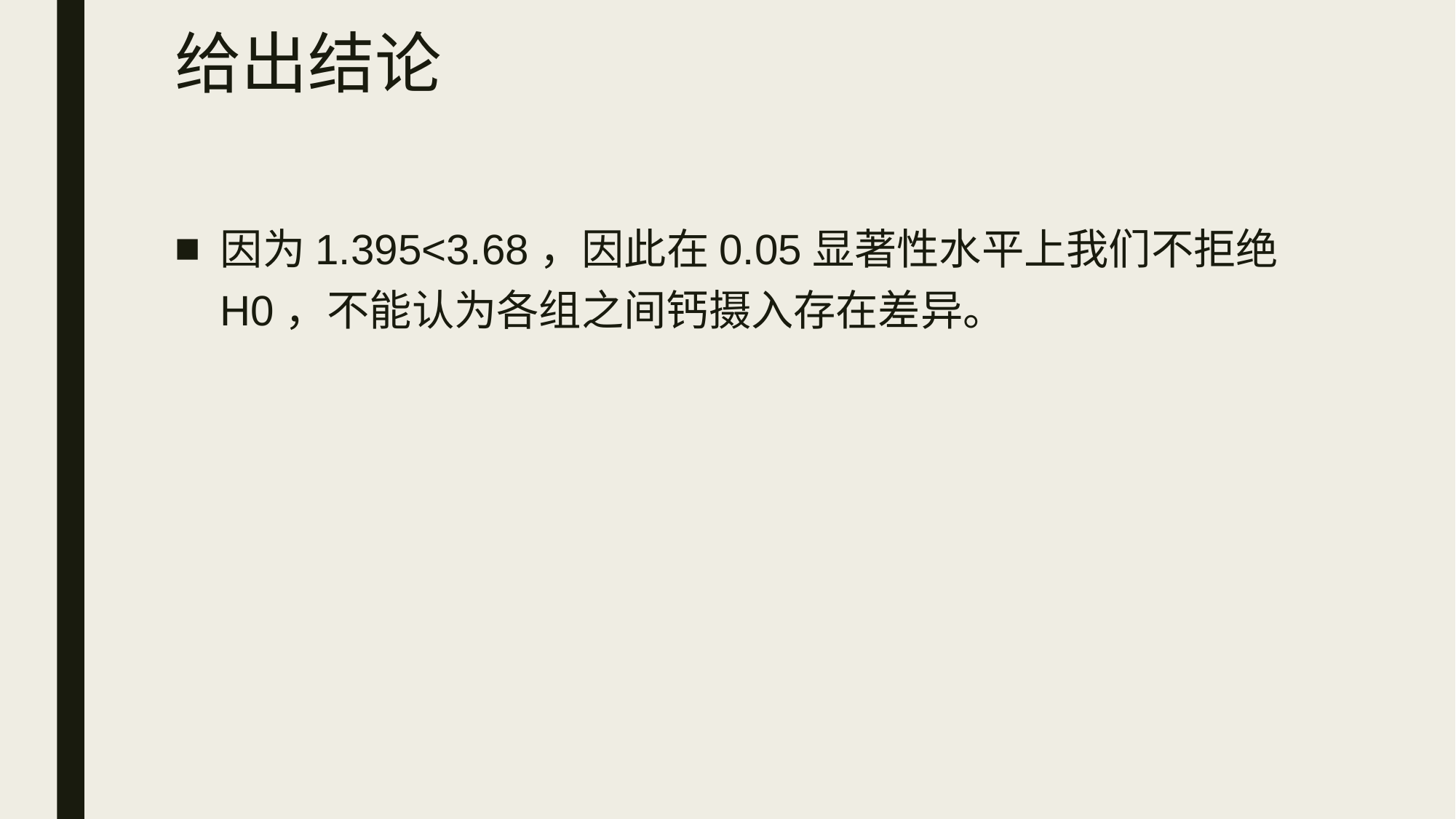

# 给出结论
因为1.395<3.68，因此在0.05显著性水平上我们不拒绝H0，不能认为各组之间钙摄入存在差异。